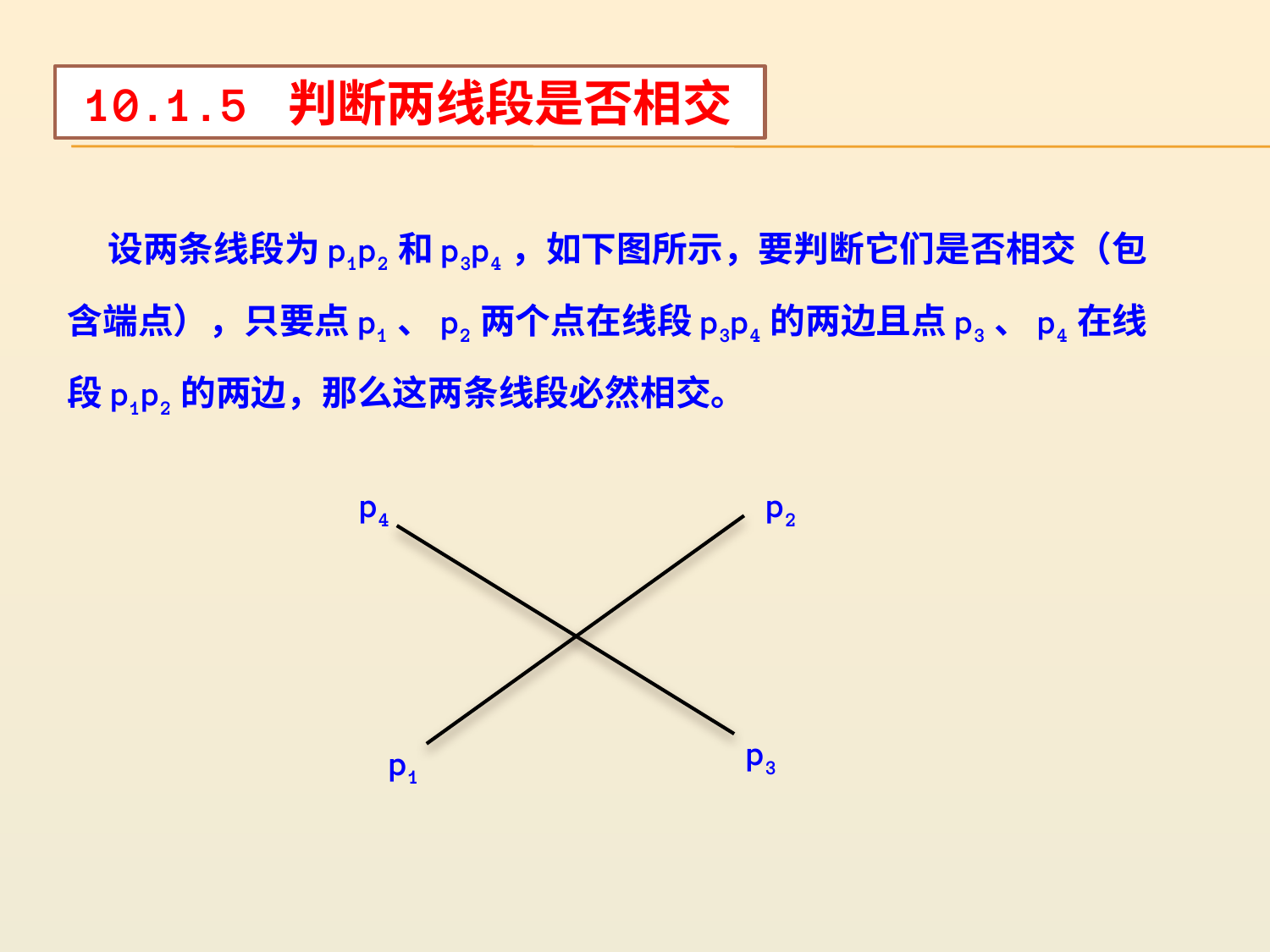

10.1.5 判断两线段是否相交
    设两条线段为p1p2和p3p4，如下图所示，要判断它们是否相交（包含端点），只要点p1、p2两个点在线段p3p4的两边且点p3、p4在线段p1p2的两边，那么这两条线段必然相交。

p4
p2
p3
p1